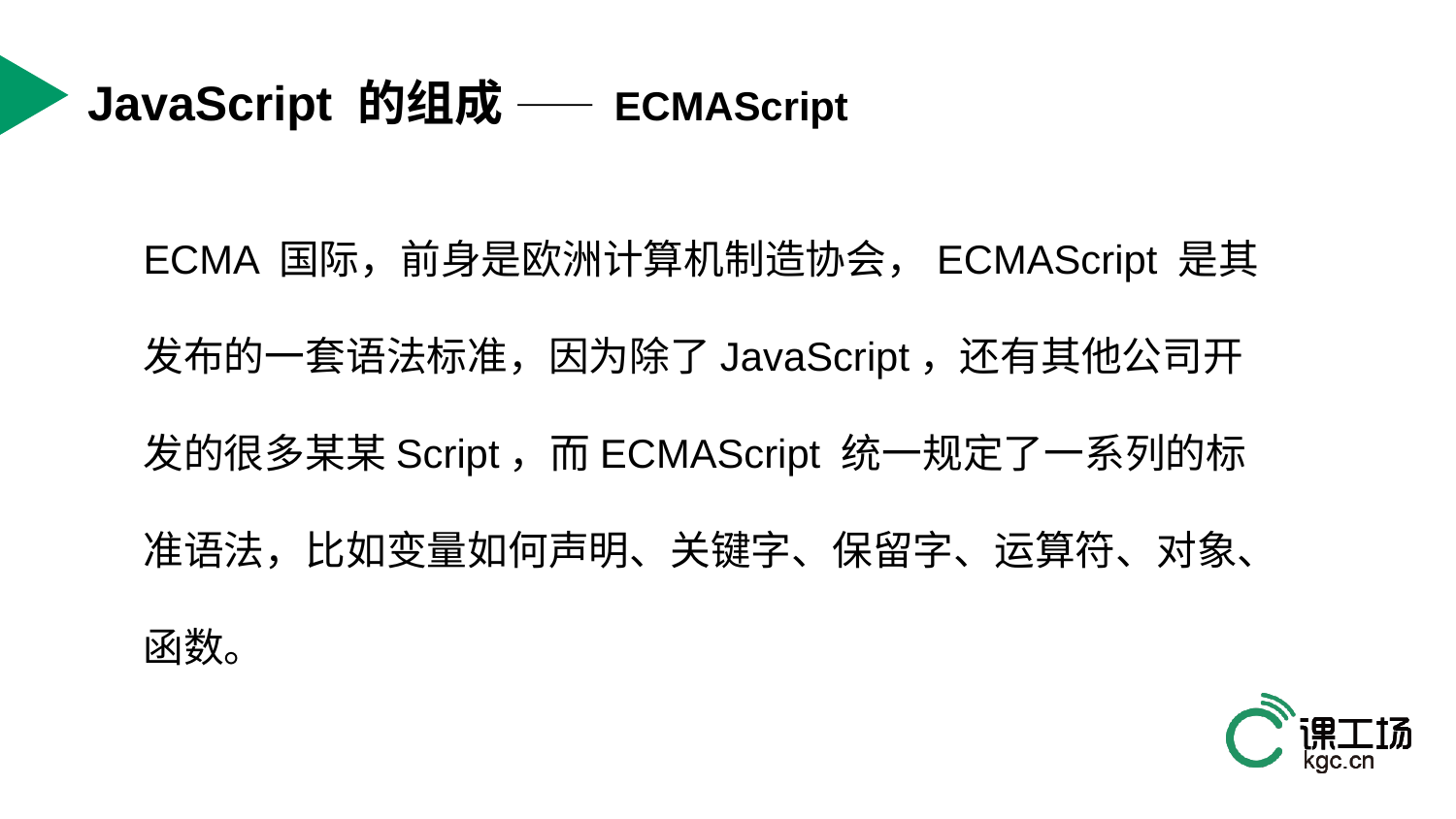

# JavaScript 的组成 —— ECMAScript
ECMA 国际，前身是欧洲计算机制造协会，ECMAScript 是其发布的一套语法标准，因为除了JavaScript，还有其他公司开发的很多某某Script，而ECMAScript 统一规定了一系列的标准语法，比如变量如何声明、关键字、保留字、运算符、对象、函数。